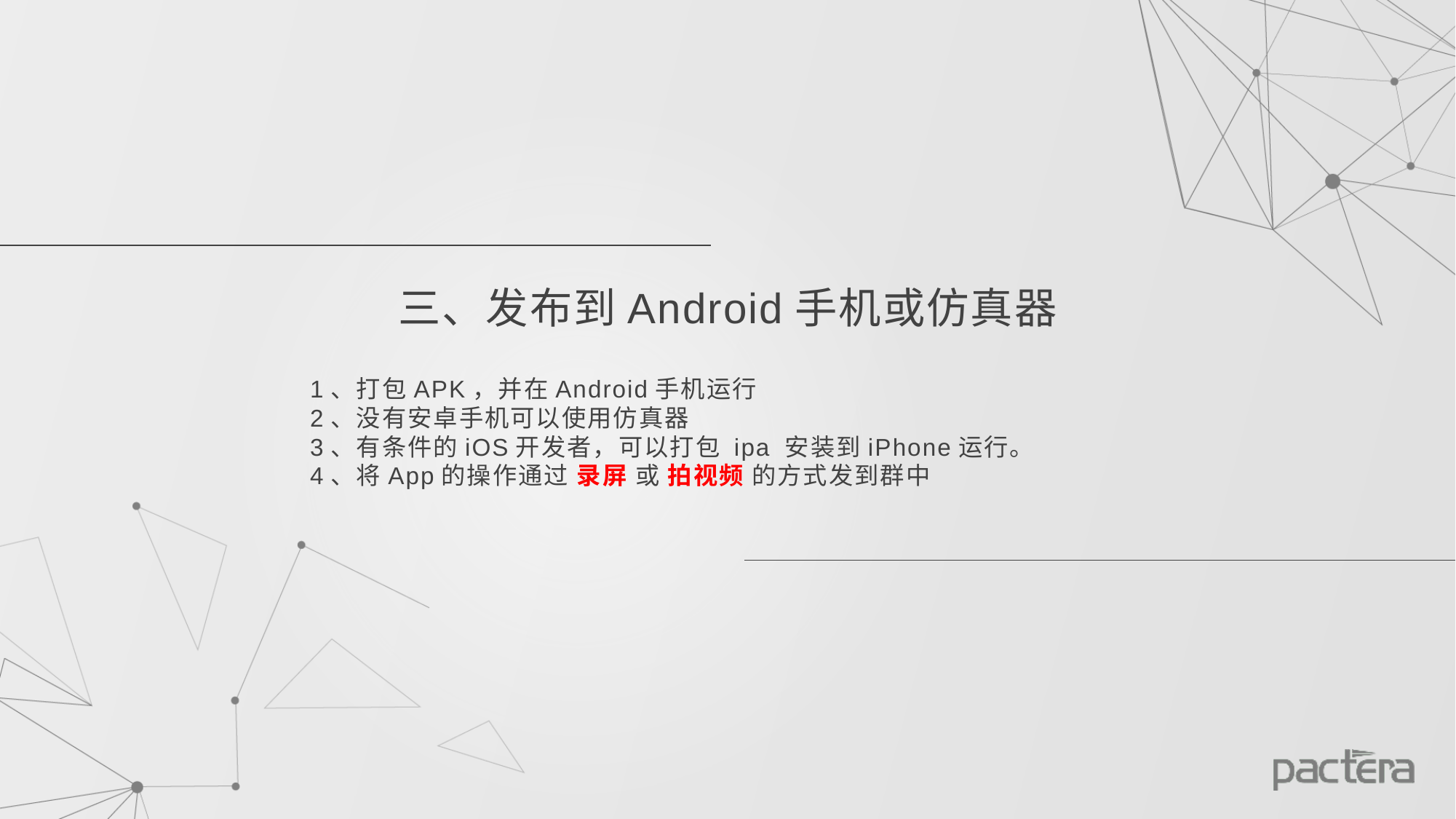

# 三、发布到Android手机或仿真器
1、打包APK，并在Android手机运行
2、没有安卓手机可以使用仿真器
3、有条件的iOS开发者，可以打包 ipa 安装到iPhone运行。
4、将App的操作通过 录屏 或 拍视频 的方式发到群中